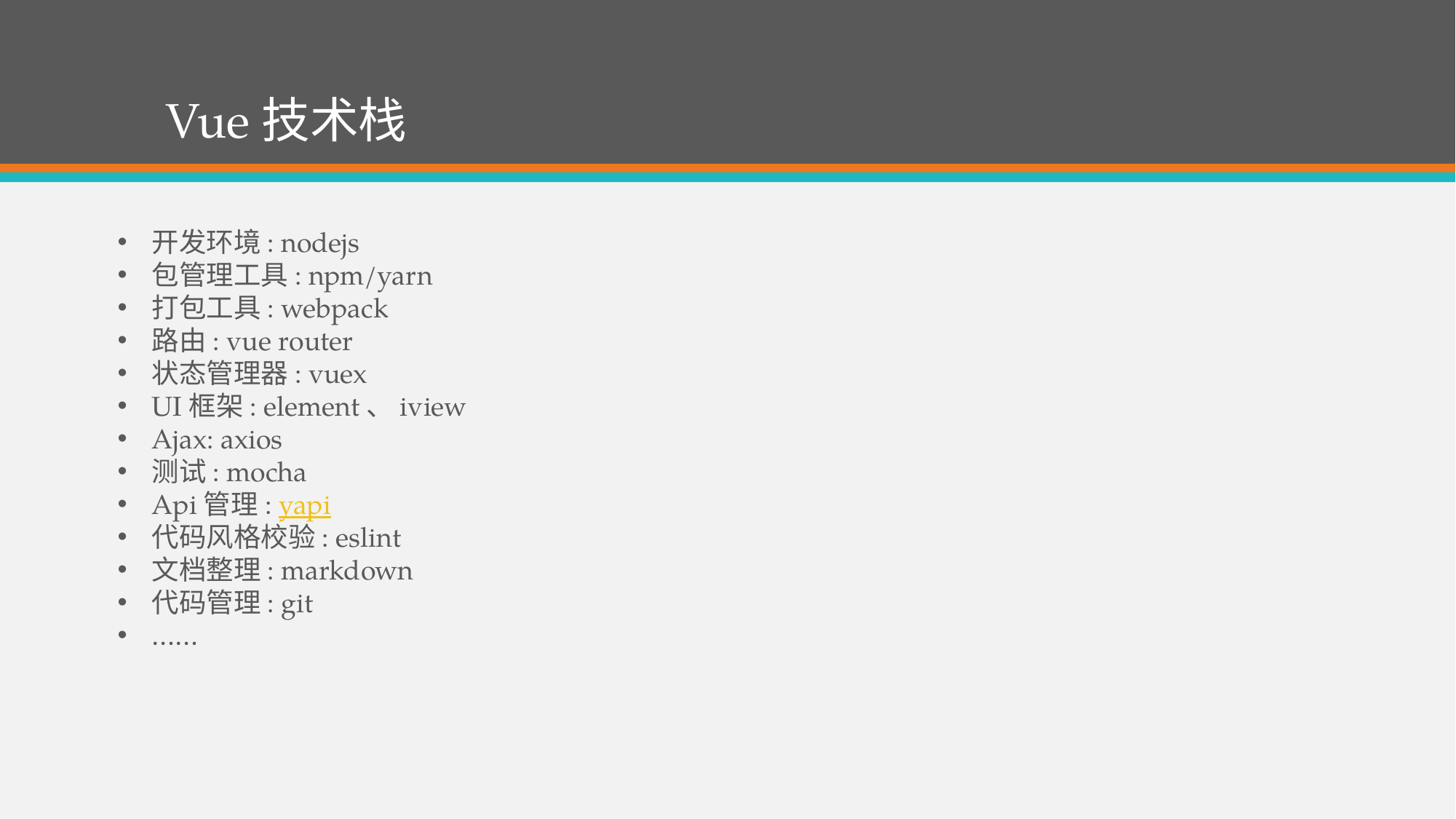

# Vue技术栈
开发环境: nodejs
包管理工具: npm/yarn
打包工具: webpack
路由: vue router
状态管理器: vuex
UI框架: element、iview
Ajax: axios
测试: mocha
Api管理: yapi
代码风格校验: eslint
文档整理: markdown
代码管理: git
……